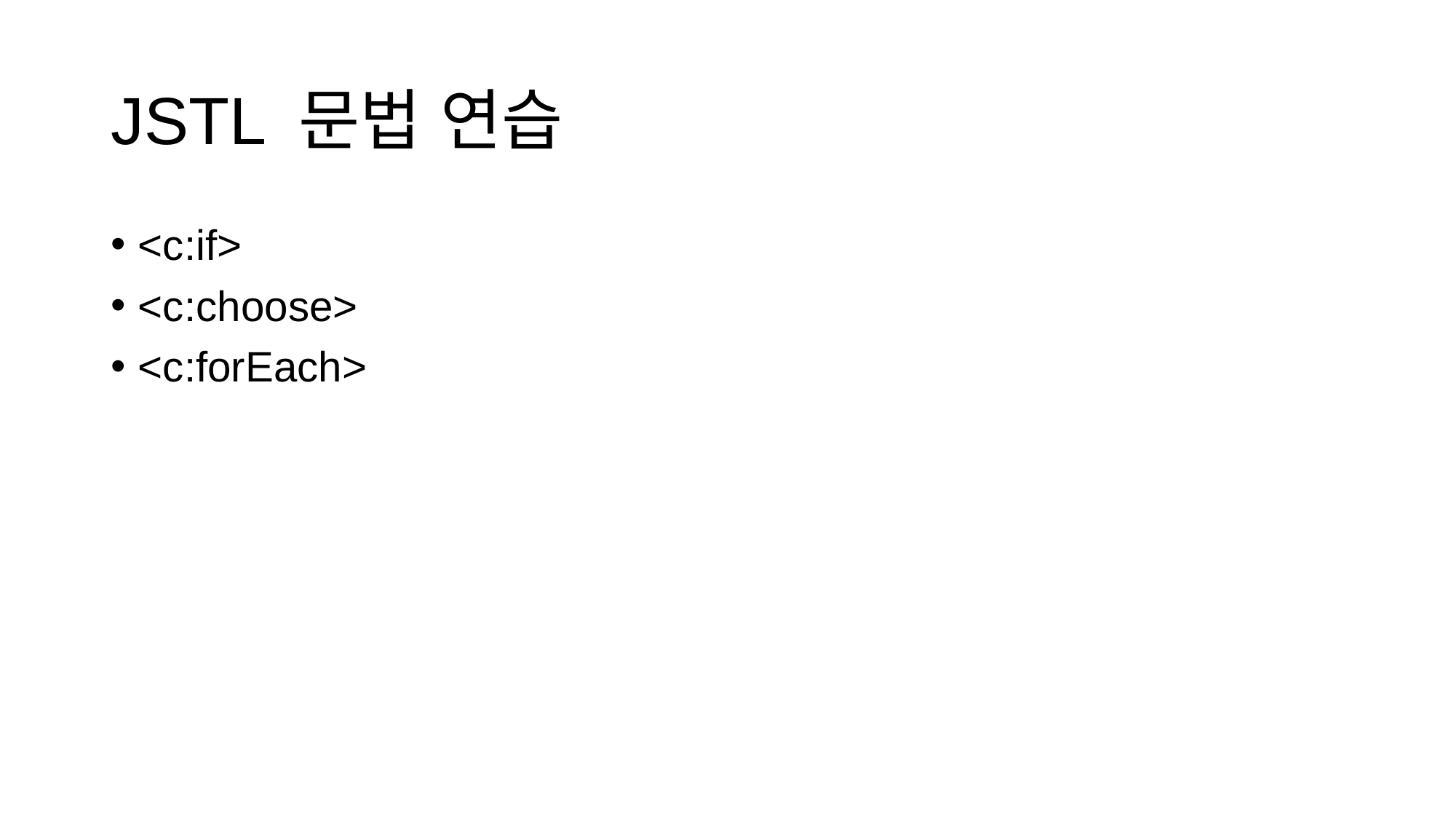

# JSTL 문법 연습
<c:if>
<c:choose>
<c:forEach>